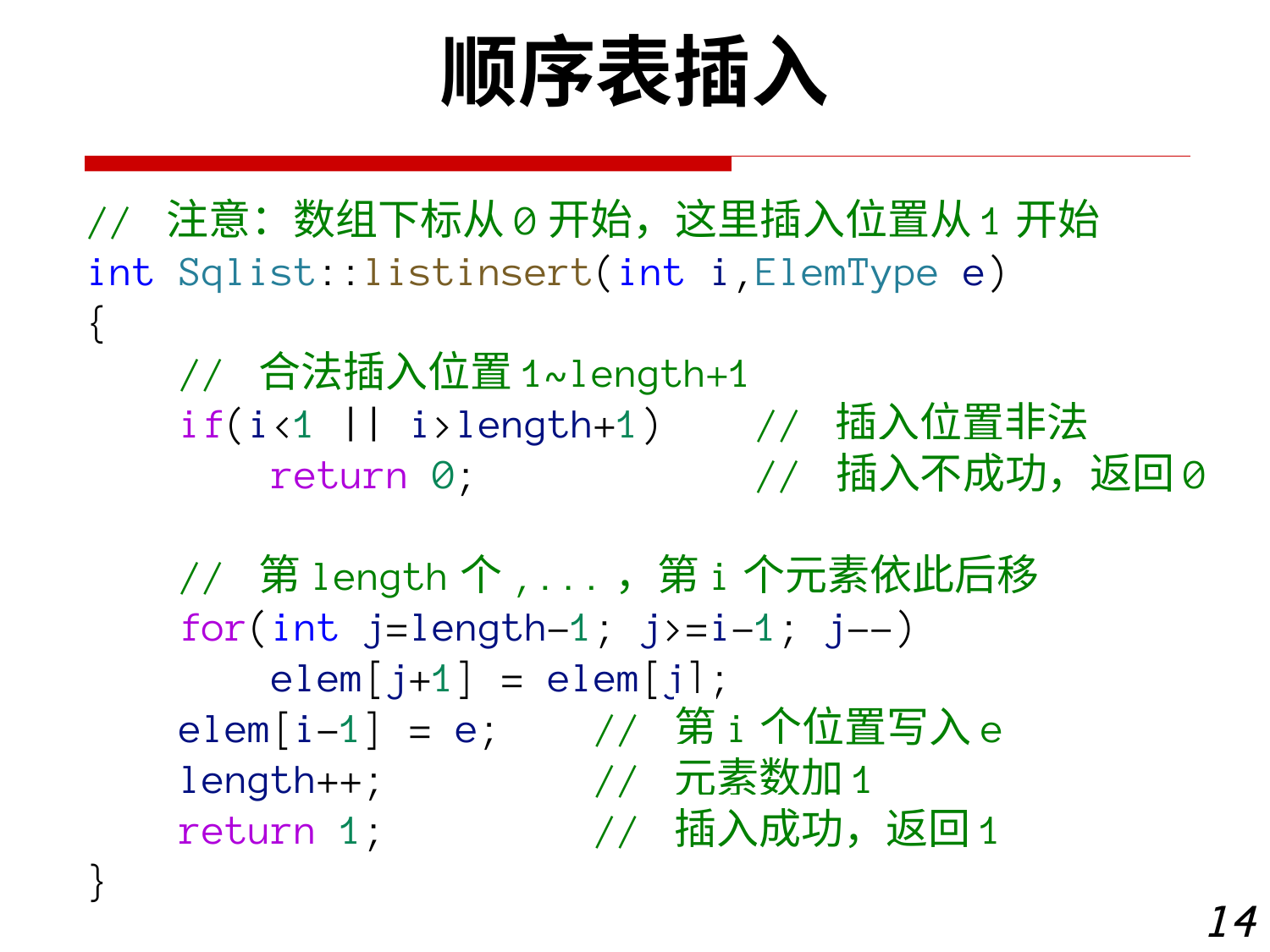

顺序表插入
// 注意：数组下标从0开始，这里插入位置从1开始
int Sqlist::listinsert(int i,ElemType e)
{
    // 合法插入位置1~length+1
    if(i<1 || i>length+1)    // 插入位置非法
        return 0;            // 插入不成功，返回0

    // 第length个,...，第i个元素依此后移
    for(int j=length-1; j>=i-1; j--)
        elem[j+1] = elem[j];
    elem[i-1] = e;    // 第i个位置写入e
    length++;         // 元素数加1
    return 1;         // 插入成功，返回1
}
14